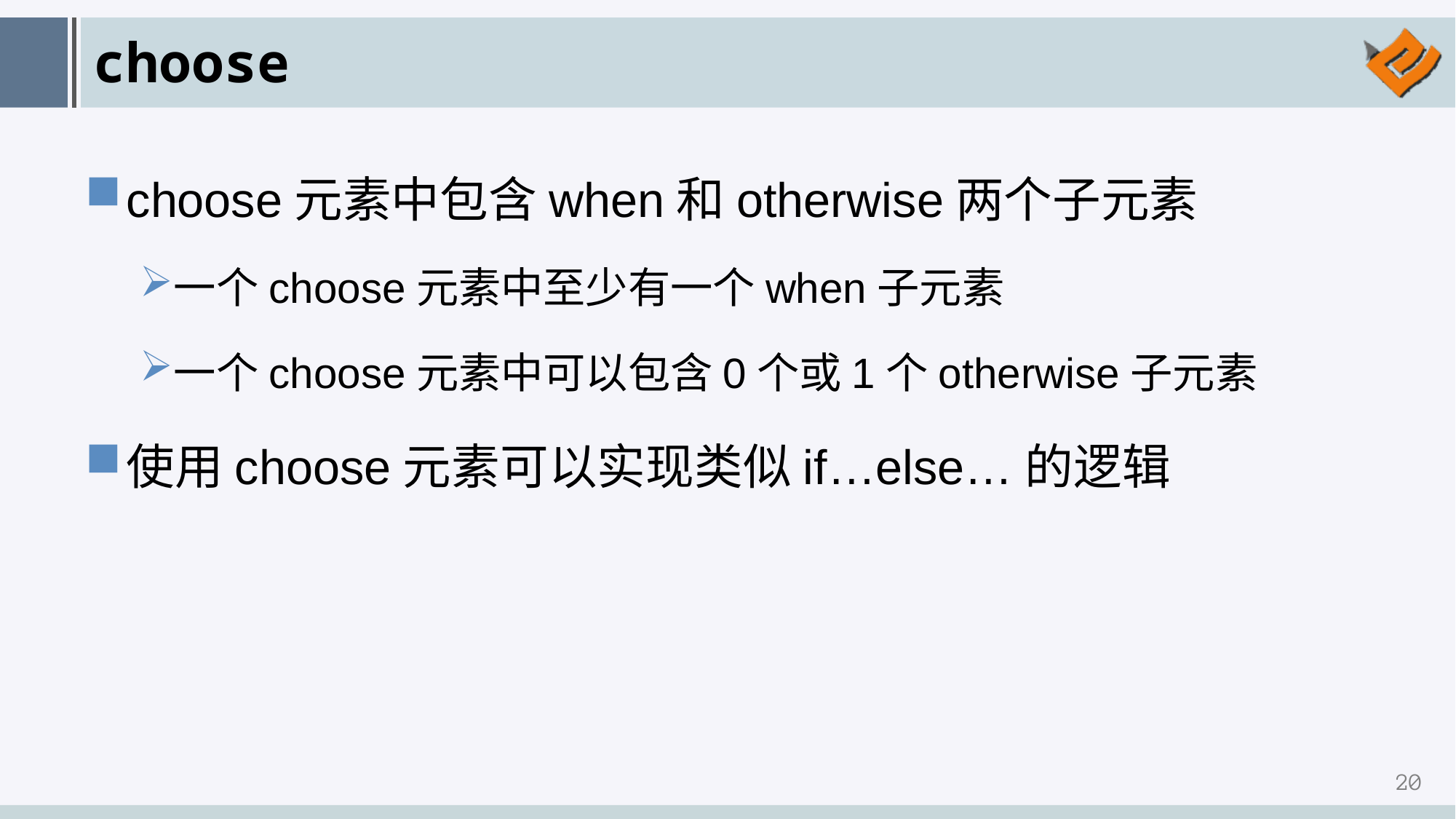

# choose
choose元素中包含when和otherwise两个子元素
一个choose元素中至少有一个when子元素
一个choose元素中可以包含0个或1个otherwise子元素
使用choose元素可以实现类似if…else…的逻辑